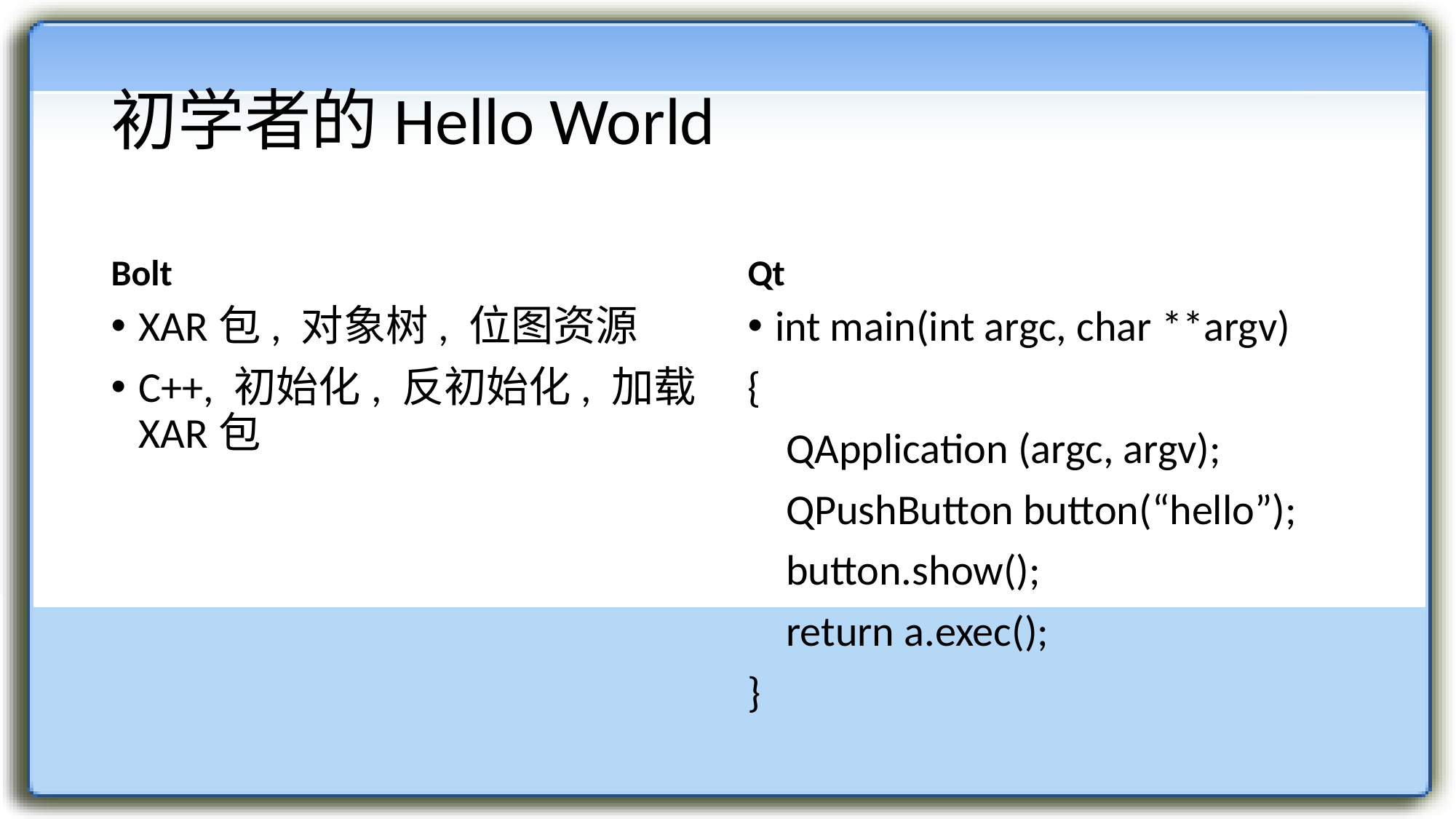

# 初学者的Hello World
Bolt
Qt
XAR包, 对象树, 位图资源
C++, 初始化, 反初始化, 加载XAR包
int main(int argc, char **argv)
{
    QApplication (argc, argv);
    QPushButton button(“hello”);
    button.show();
    return a.exec();
}